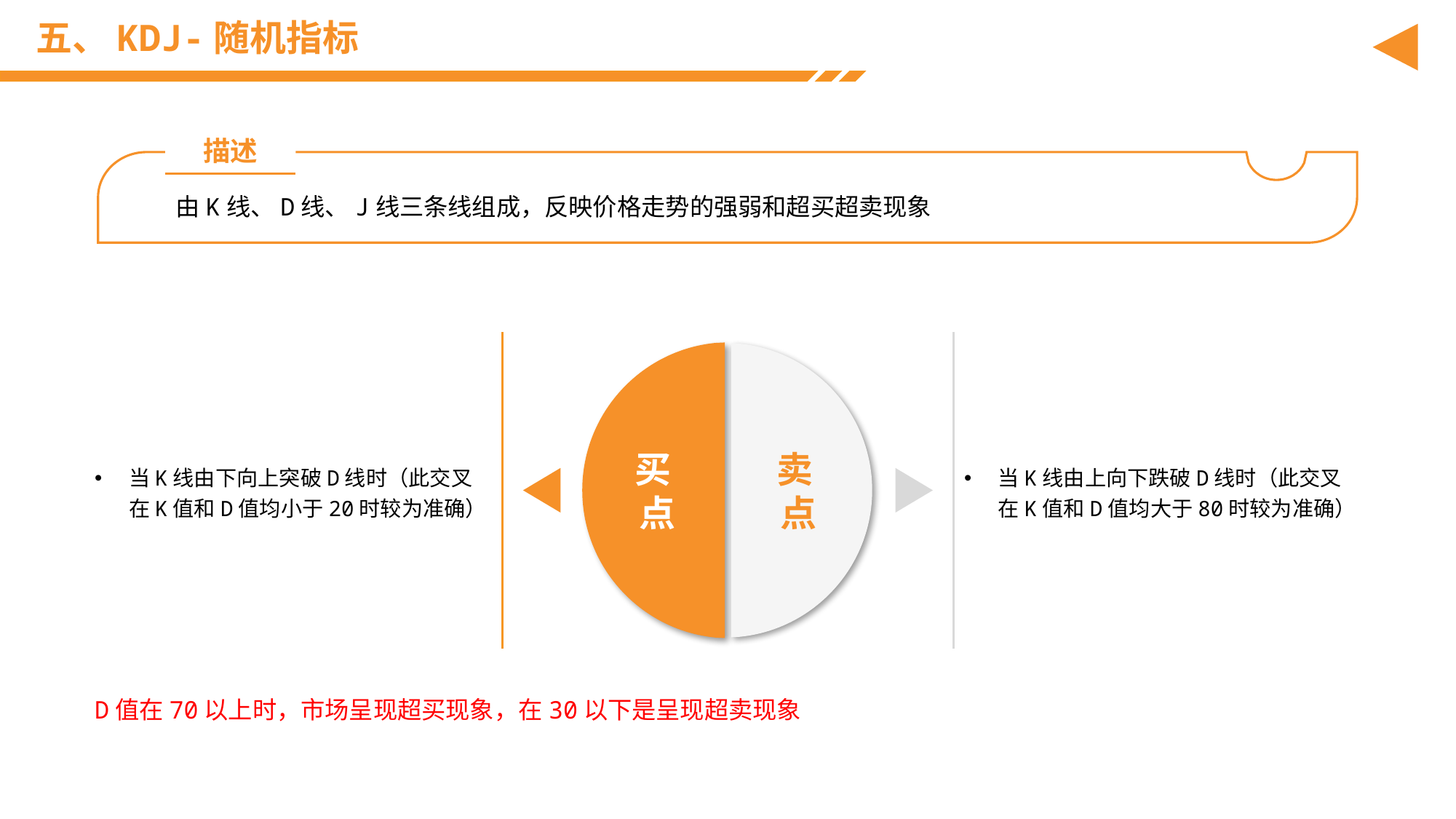

# 五、KDJ-随机指标

描述

由K线、D线、J线三条线组成，反映价格走势的强弱和超买超卖现象
当K线由下向上突破D线时（此交叉在K值和D值均小于20时较为准确）
当K线由上向下跌破D线时（此交叉在K值和D值均大于80时较为准确）

买
点
卖
点

D值在70以上时，市场呈现超买现象，在30以下是呈现超卖现象